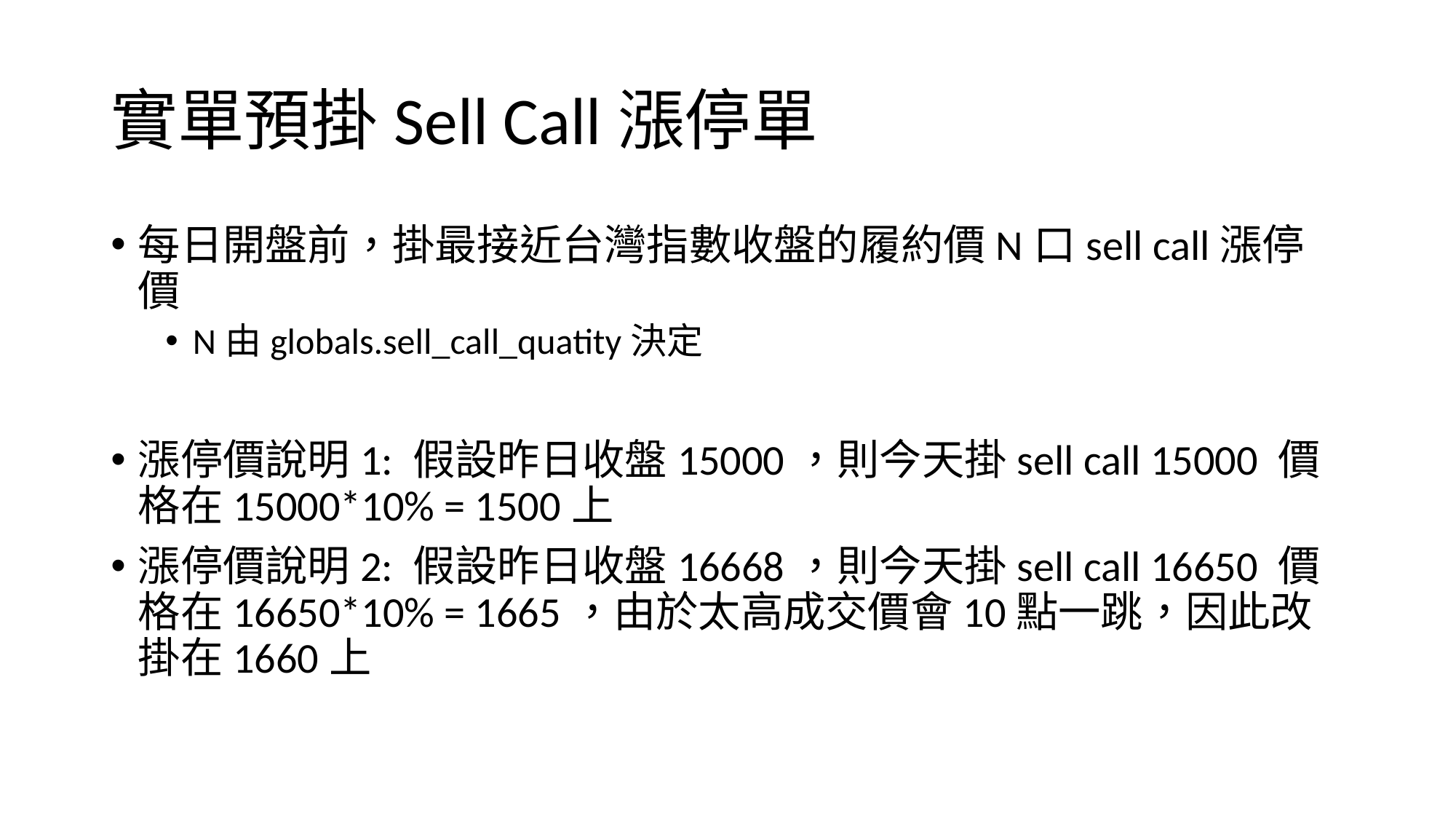

# 實單預掛Sell Call漲停單
每日開盤前，掛最接近台灣指數收盤的履約價N口sell call漲停價
N由globals.sell_call_quatity決定

漲停價說明1: 假設昨日收盤15000，則今天掛sell call 15000 價格在15000*10% = 1500上
漲停價說明2: 假設昨日收盤16668，則今天掛sell call 16650 價格在16650*10% = 1665，由於太高成交價會10點一跳，因此改掛在1660上